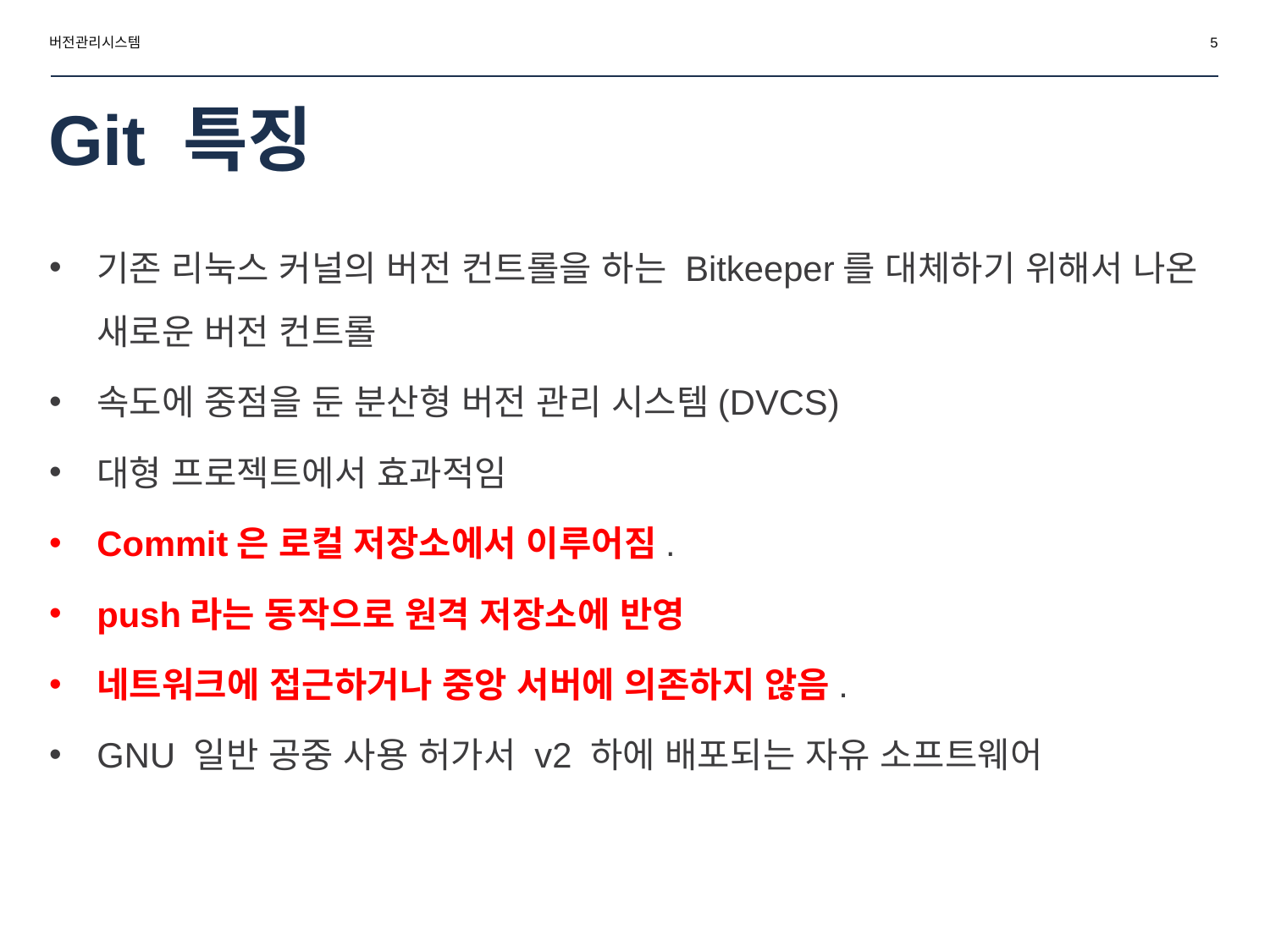

버전관리시스템
5
# Git 특징
기존 리눅스 커널의 버전 컨트롤을 하는 Bitkeeper를 대체하기 위해서 나온 새로운 버전 컨트롤
속도에 중점을 둔 분산형 버전 관리 시스템(DVCS)
대형 프로젝트에서 효과적임
Commit은 로컬 저장소에서 이루어짐.
push라는 동작으로 원격 저장소에 반영
네트워크에 접근하거나 중앙 서버에 의존하지 않음.
GNU 일반 공중 사용 허가서 v2 하에 배포되는 자유 소프트웨어